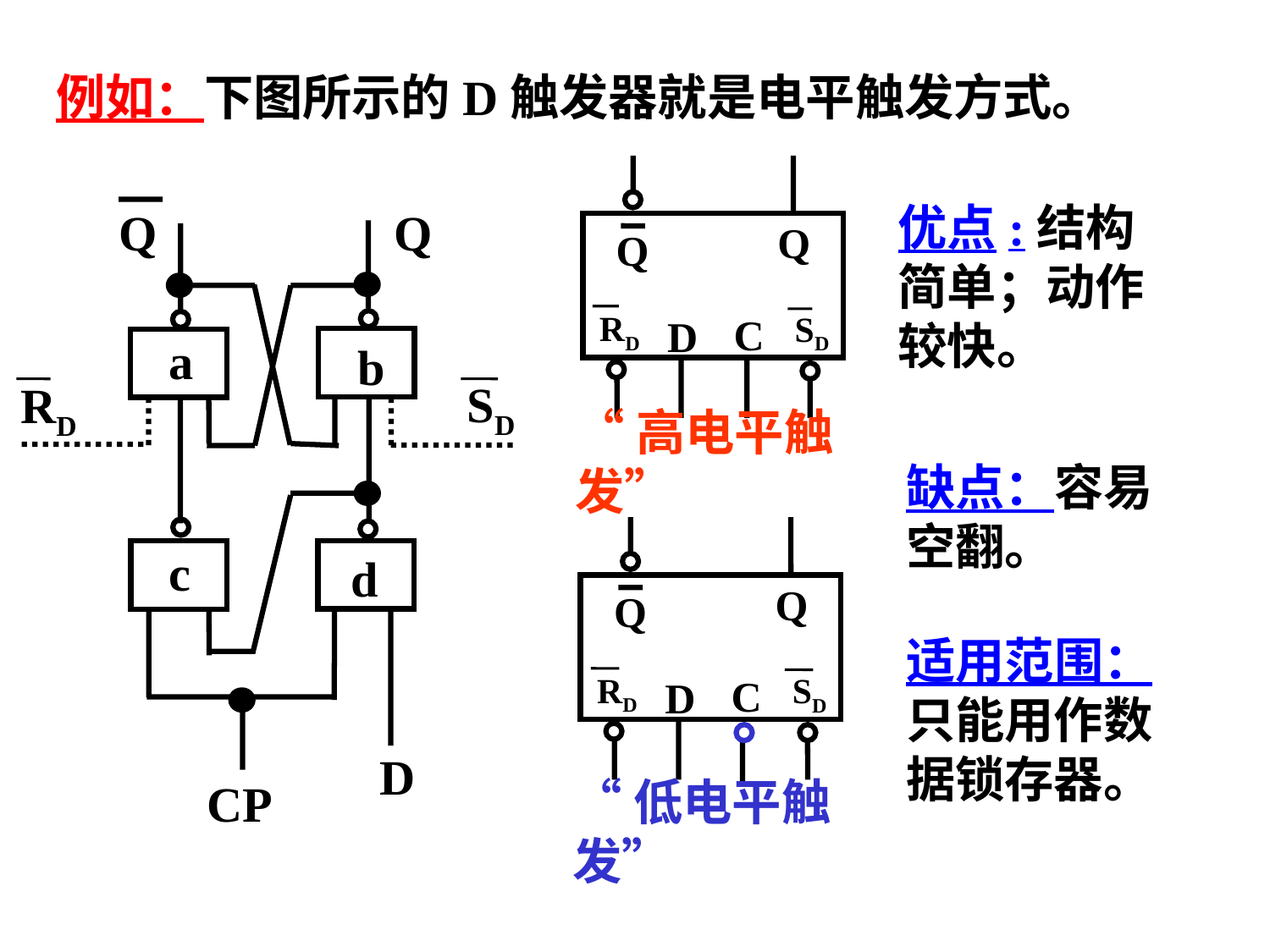

例如：下图所示的D触发器就是电平触发方式。

Q

Q

RD
SD
C
D

优点:结构简单；动作较快。
Q
Q

a

b
SD
RD

c

d

D
CP

“高电平触发”
缺点：容易空翻。

Q

Q

RD
SD
C
D

适用范围：只能用作数据锁存器。
“低电平触发”